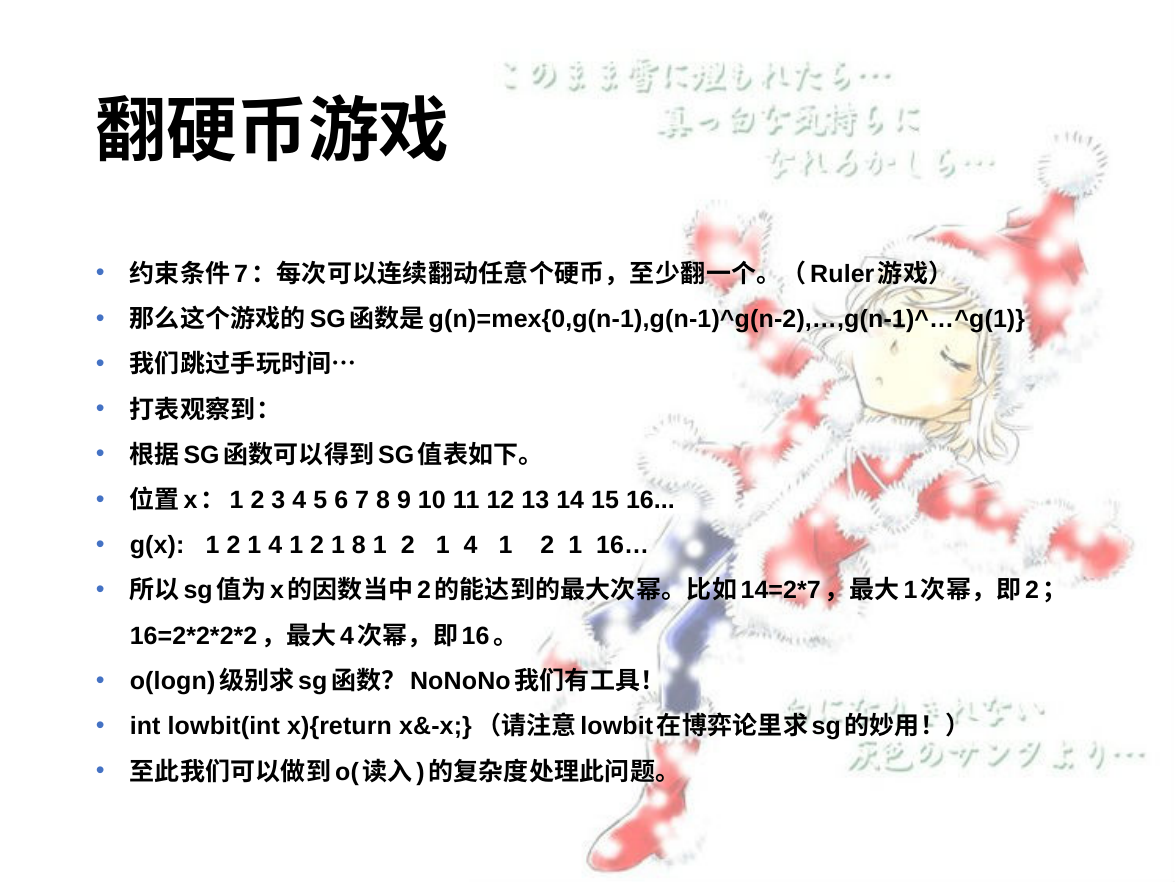

# 翻硬币游戏
约束条件7：每次可以连续翻动任意个硬币，至少翻一个。（Ruler游戏）
那么这个游戏的SG函数是g(n)=mex{0,g(n-1),g(n-1)^g(n-2),…,g(n-1)^…^g(1)}
我们跳过手玩时间…
打表观察到：
根据SG函数可以得到SG值表如下。
位置x：1 2 3 4 5 6 7 8 9 10 11 12 13 14 15 16...
g(x):   1 2 1 4 1 2 1 8 1  2   1  4   1    2  1  16…
所以sg值为x的因数当中2的能达到的最大次幂。比如14=2*7，最大1次幂，即2；16=2*2*2*2，最大4次幂，即16。
o(logn)级别求sg函数？NoNoNo我们有工具！
int lowbit(int x){return x&-x;}（请注意lowbit在博弈论里求sg的妙用！）
至此我们可以做到o(读入)的复杂度处理此问题。